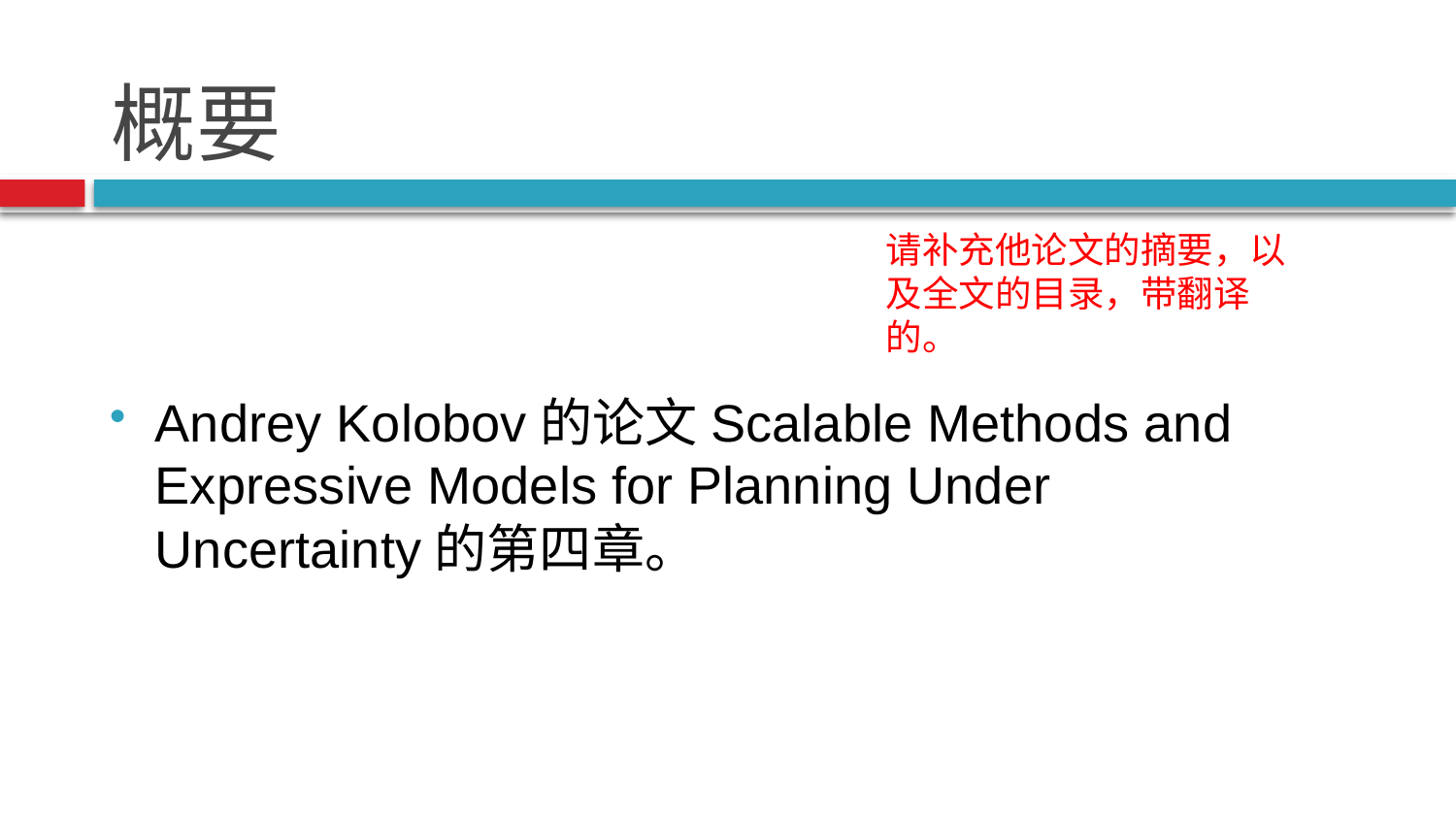

# 概要
Andrey Kolobov的论文Scalable Methods and Expressive Models for Planning Under Uncertainty的第四章。
请补充他论文的摘要，以及全文的目录，带翻译的。